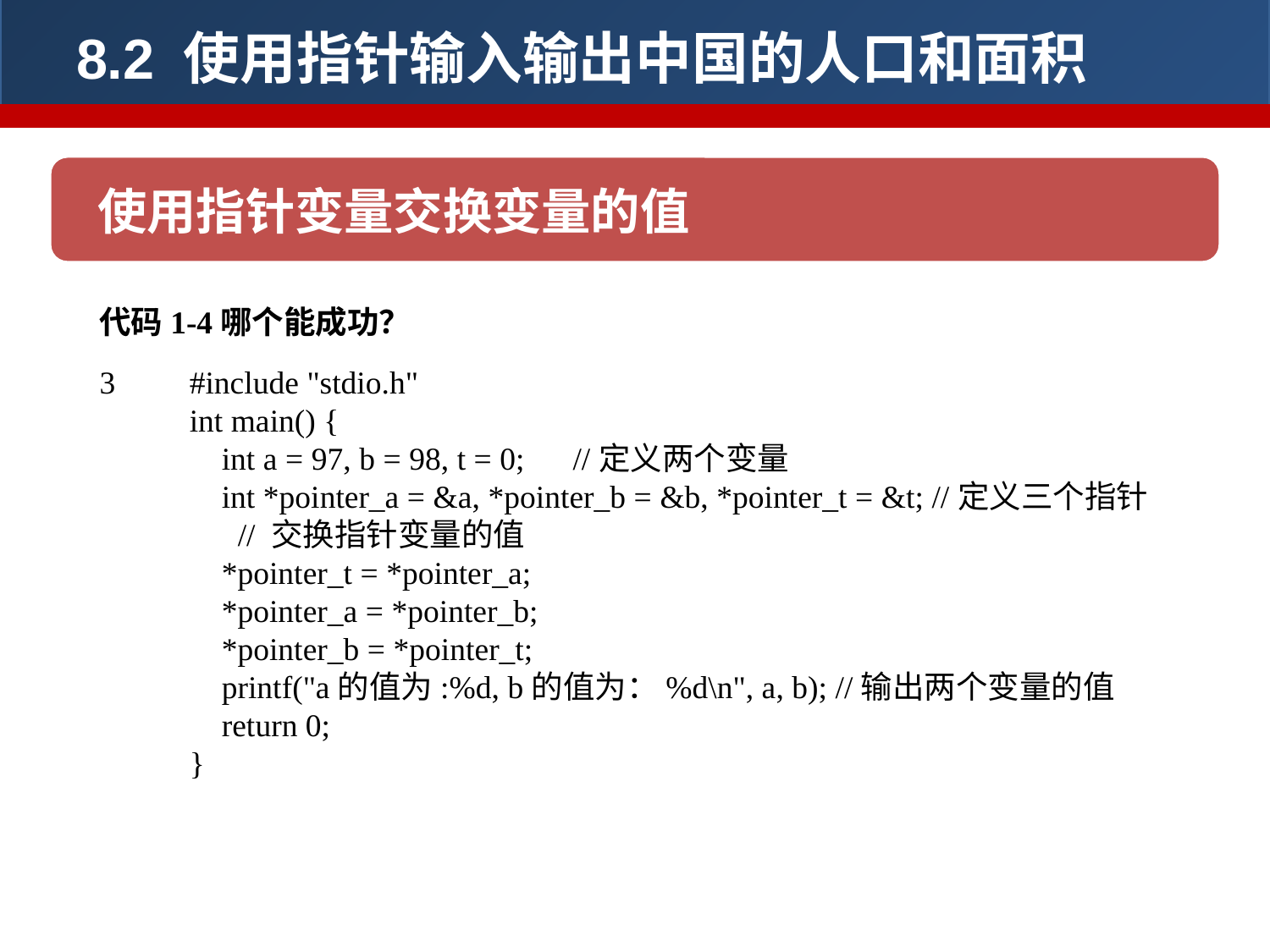

8.2 使用指针输入输出中国的人口和面积
使用指针变量交换变量的值
代码1-4哪个能成功？
3	#include "stdio.h"
	int main() {
	    int a = 97, b = 98, t = 0;      //定义两个变量
	    int *pointer_a = &a, *pointer_b = &b, *pointer_t = &t; //定义三个指针
	      // 交换指针变量的值
	    *pointer_t = *pointer_a;
	    *pointer_a = *pointer_b;
	    *pointer_b = *pointer_t;
	    printf("a的值为:%d, b的值为：%d\n", a, b); //输出两个变量的值
	    return 0;
	}